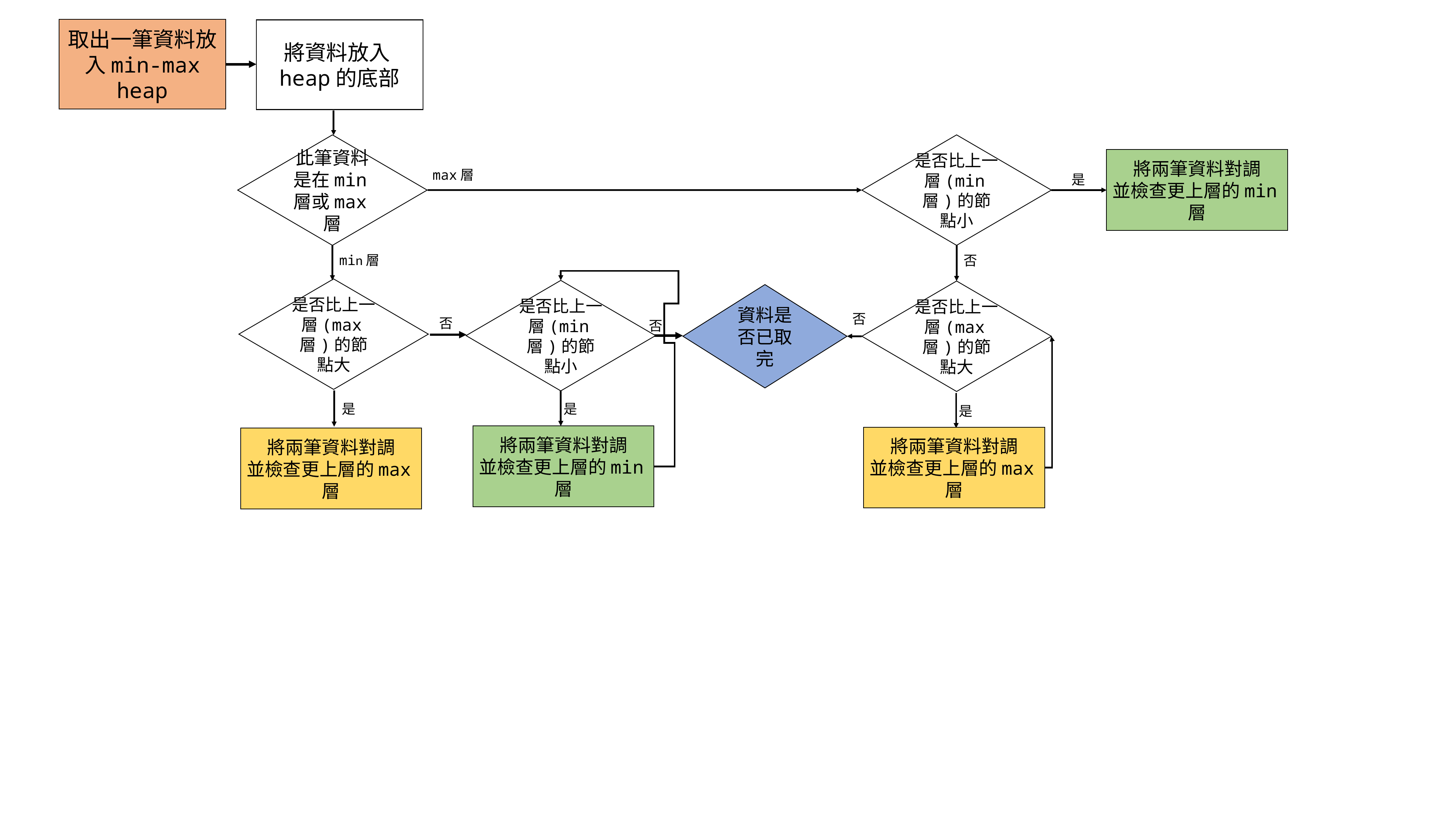

取出一筆資料放入min-max heap
將資料放入heap的底部
此筆資料是在min層或max層
是否比上一層(min層)的節點小
將兩筆資料對調
並檢查更上層的min層
max層
是
min層
否
是否比上一層(max層)的節點大
是否比上一層(min層)的節點小
是否比上一層(max層)的節點大
資料是否已取完
否
否
否
是
是
是
將兩筆資料對調
並檢查更上層的min層
將兩筆資料對調
並檢查更上層的max層
將兩筆資料對調
並檢查更上層的max層